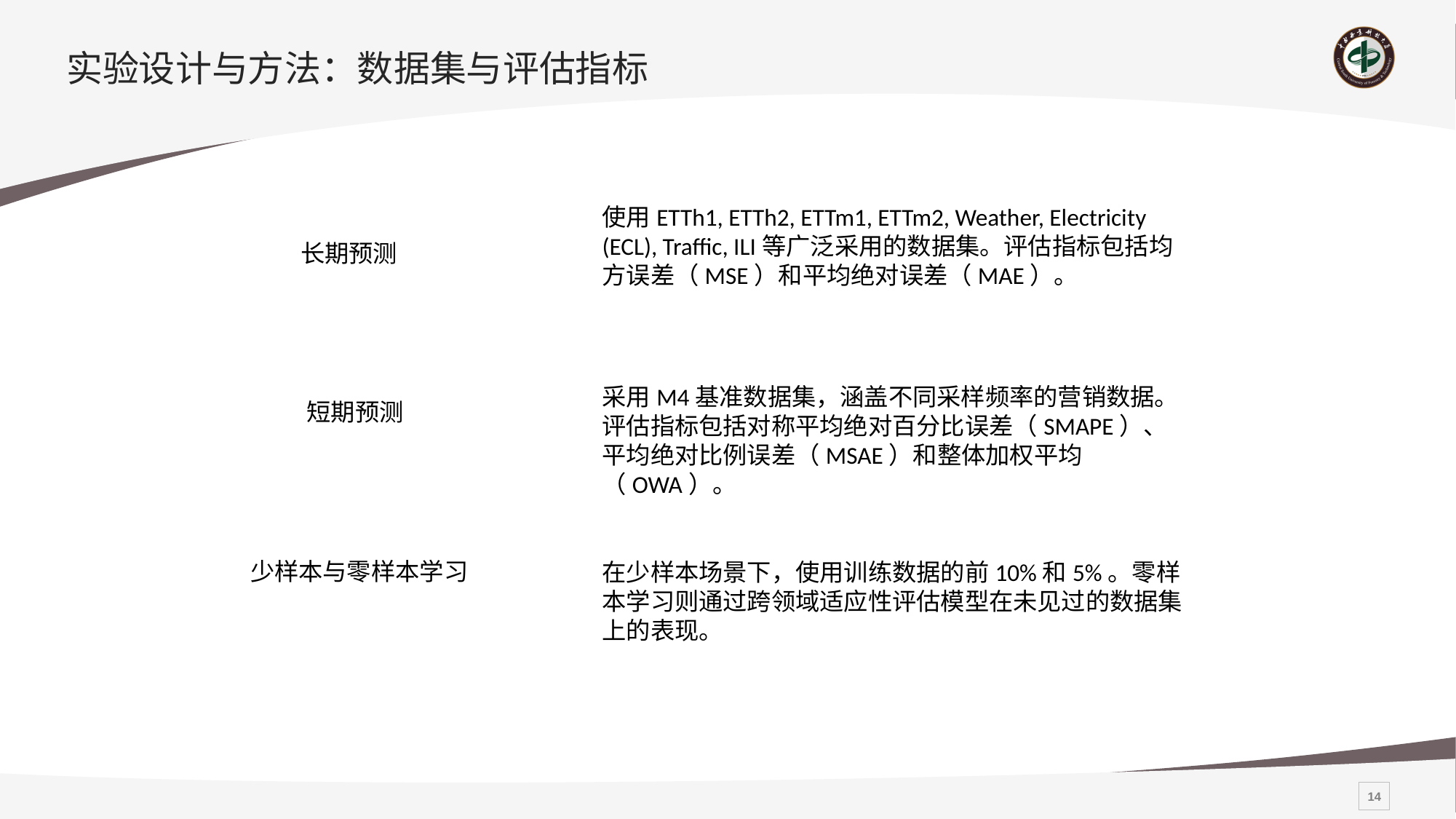

# 实验设计与方法：数据集与评估指标
使用ETTh1, ETTh2, ETTm1, ETTm2, Weather, Electricity (ECL), Traffic, ILI等广泛采用的数据集。评估指标包括均方误差（MSE）和平均绝对误差（MAE）。
长期预测
采用M4基准数据集，涵盖不同采样频率的营销数据。评估指标包括对称平均绝对百分比误差（SMAPE）、平均绝对比例误差（MSAE）和整体加权平均（OWA）。
短期预测
少样本与零样本学习
在少样本场景下，使用训练数据的前10%和5%。零样本学习则通过跨领域适应性评估模型在未见过的数据集上的表现。